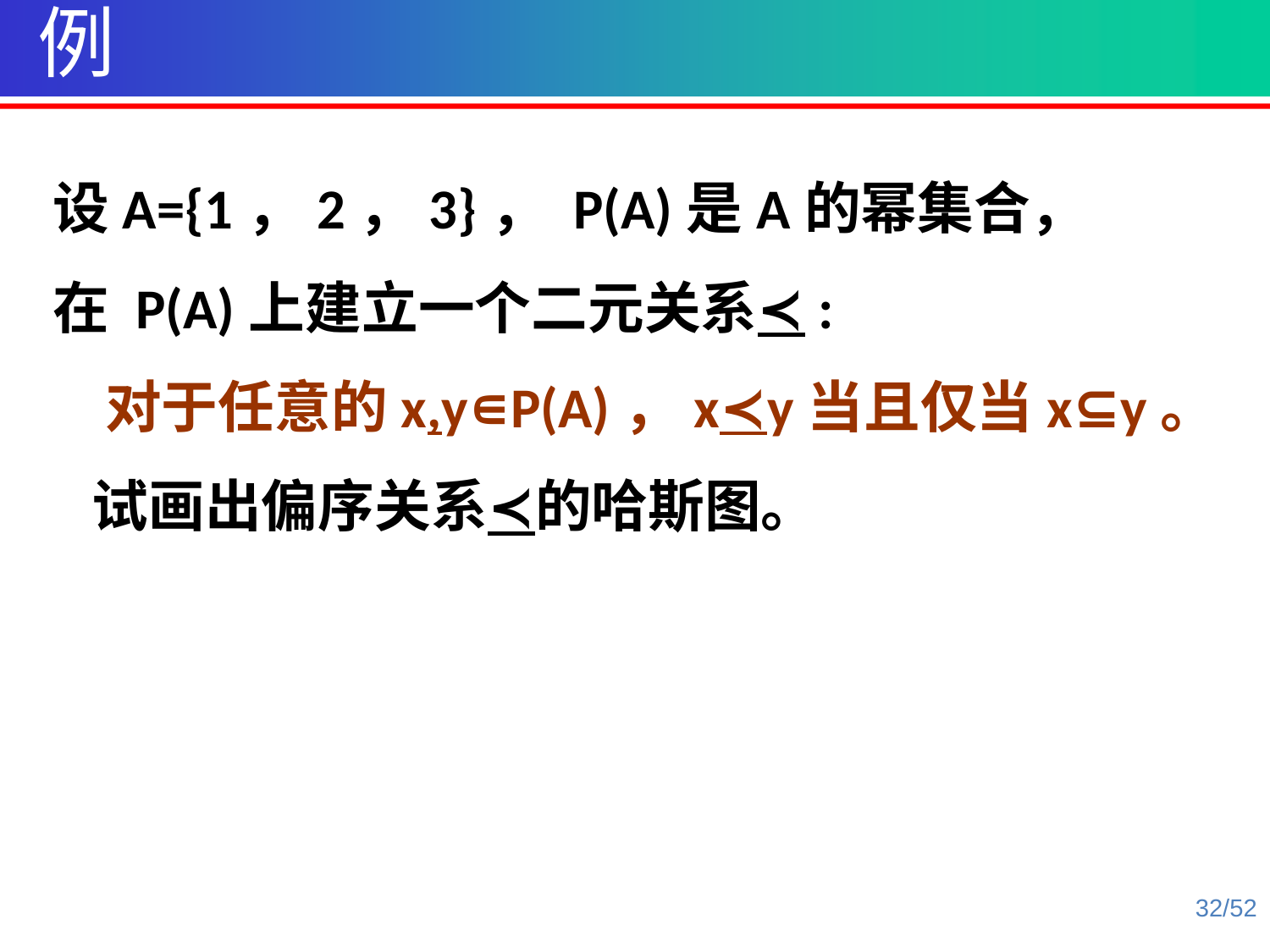

例
设A={1，2，3}， P(A)是A的幂集合，
在 P(A)上建立一个二元关系≺:
   对于任意的x,y∊P(A)，x≺y当且仅当x⊆y。
  试画出偏序关系≺的哈斯图。
32/52